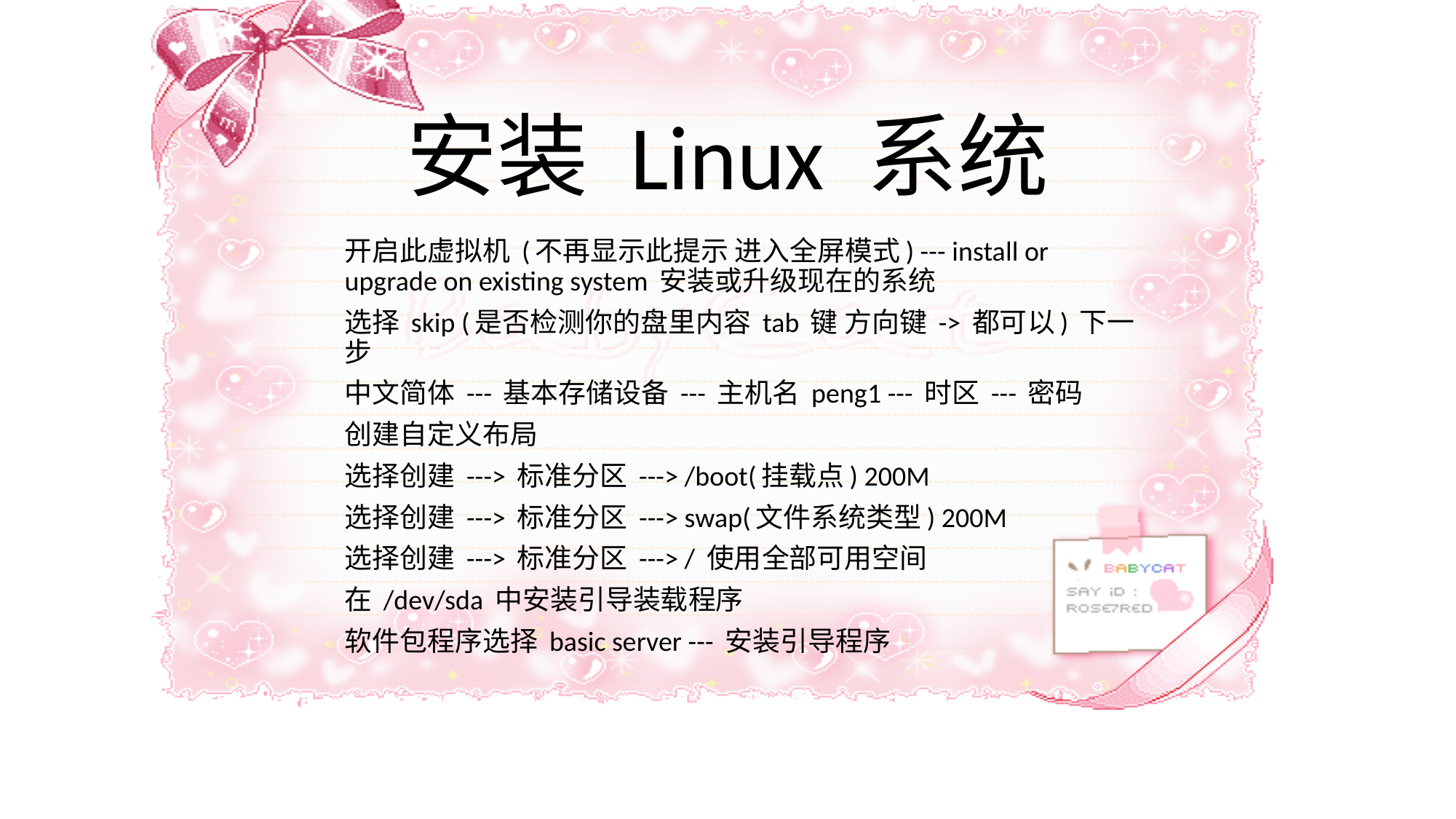

# 安装 Linux 系统
开启此虚拟机 (不再显示此提示 进入全屏模式) --- install or upgrade on existing system 安装或升级现在的系统
选择 skip (是否检测你的盘里内容 tab 键 方向键 -> 都可以) 下一步
中文简体 --- 基本存储设备 --- 主机名 peng1 --- 时区 --- 密码
创建自定义布局
选择创建 ---> 标准分区 ---> /boot(挂载点) 200M
选择创建 ---> 标准分区 ---> swap(文件系统类型) 200M
选择创建 ---> 标准分区 ---> / 使用全部可用空间
在 /dev/sda 中安装引导装载程序
软件包程序选择 basic server --- 安装引导程序